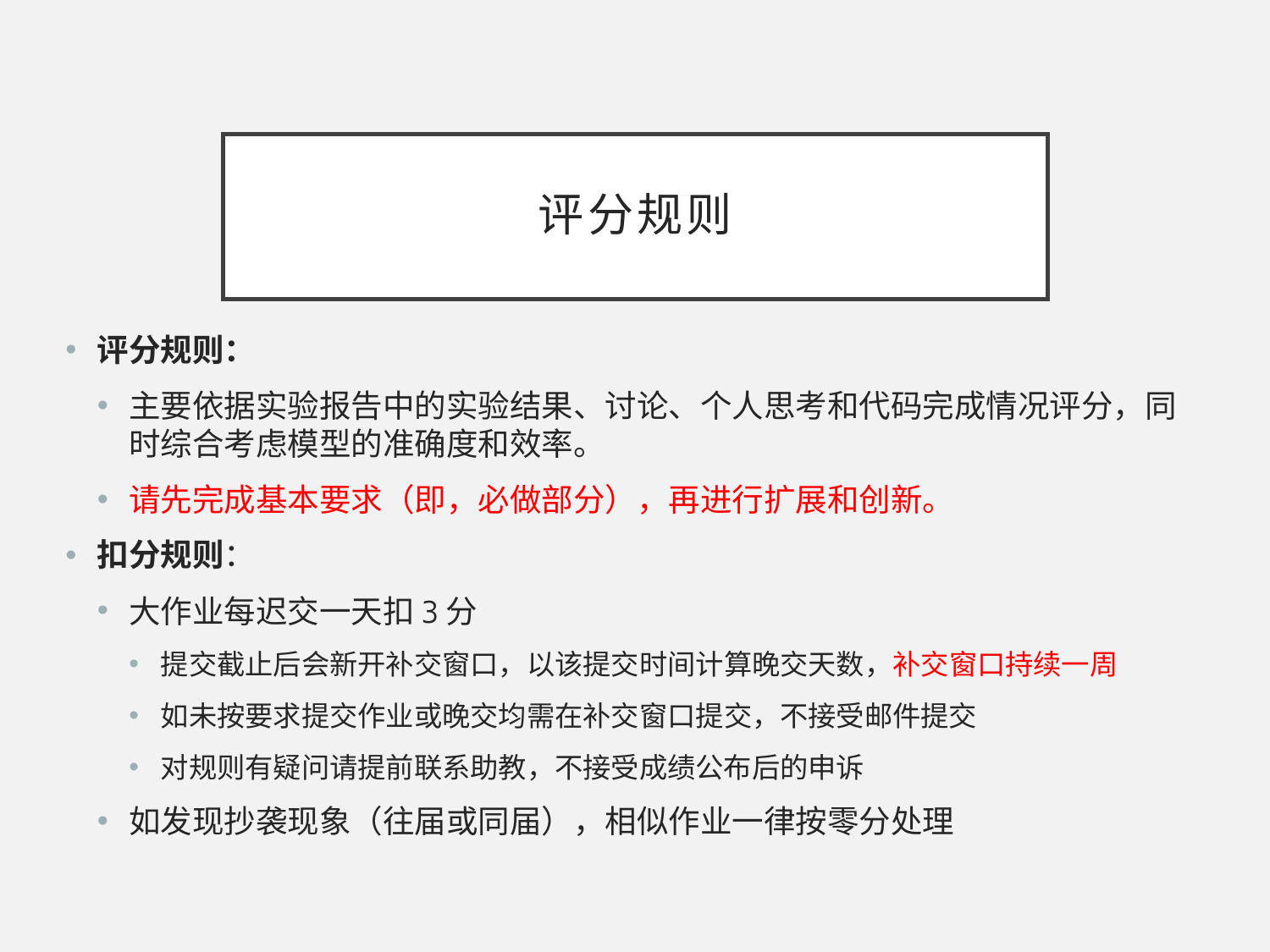

# 评分规则
评分规则：
主要依据实验报告中的实验结果、讨论、个人思考和代码完成情况评分，同时综合考虑模型的准确度和效率。
请先完成基本要求（即，必做部分），再进行扩展和创新。
扣分规则：
大作业每迟交一天扣3分
提交截止后会新开补交窗口，以该提交时间计算晚交天数，补交窗口持续一周
如未按要求提交作业或晚交均需在补交窗口提交，不接受邮件提交
对规则有疑问请提前联系助教，不接受成绩公布后的申诉
如发现抄袭现象（往届或同届），相似作业一律按零分处理